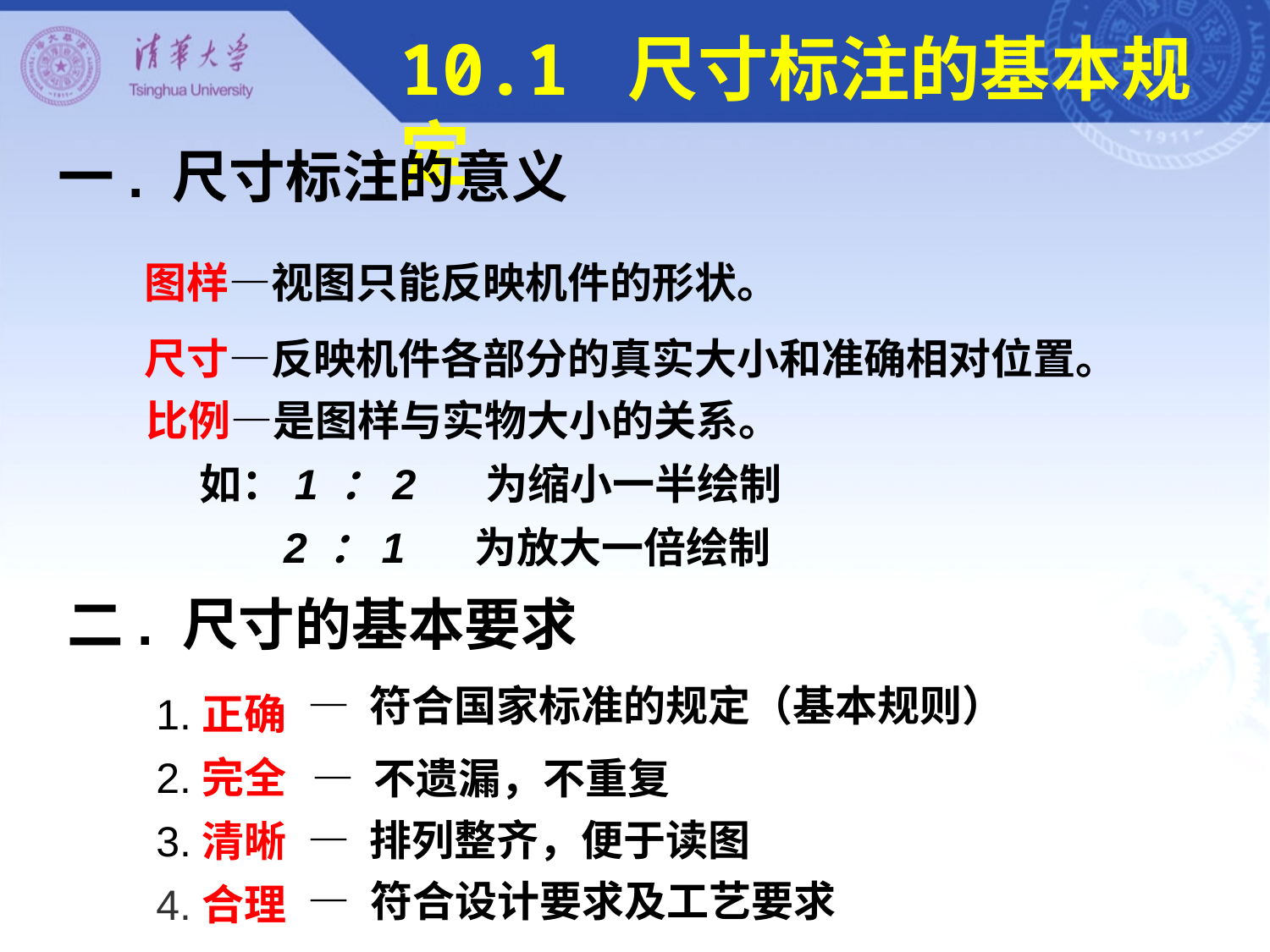

10.1 尺寸标注的基本规定
一. 尺寸标注的意义
图样—视图只能反映机件的形状。
尺寸—反映机件各部分的真实大小和准确相对位置。
比例—是图样与实物大小的关系。
如：1 ：2     为缩小一半绘制
2 ：1     为放大一倍绘制
二. 尺寸的基本要求
1.正确
2.完全
3.清晰
4.合理
— 符合国家标准的规定（基本规则）
— 不遗漏，不重复
— 排列整齐，便于读图
— 符合设计要求及工艺要求